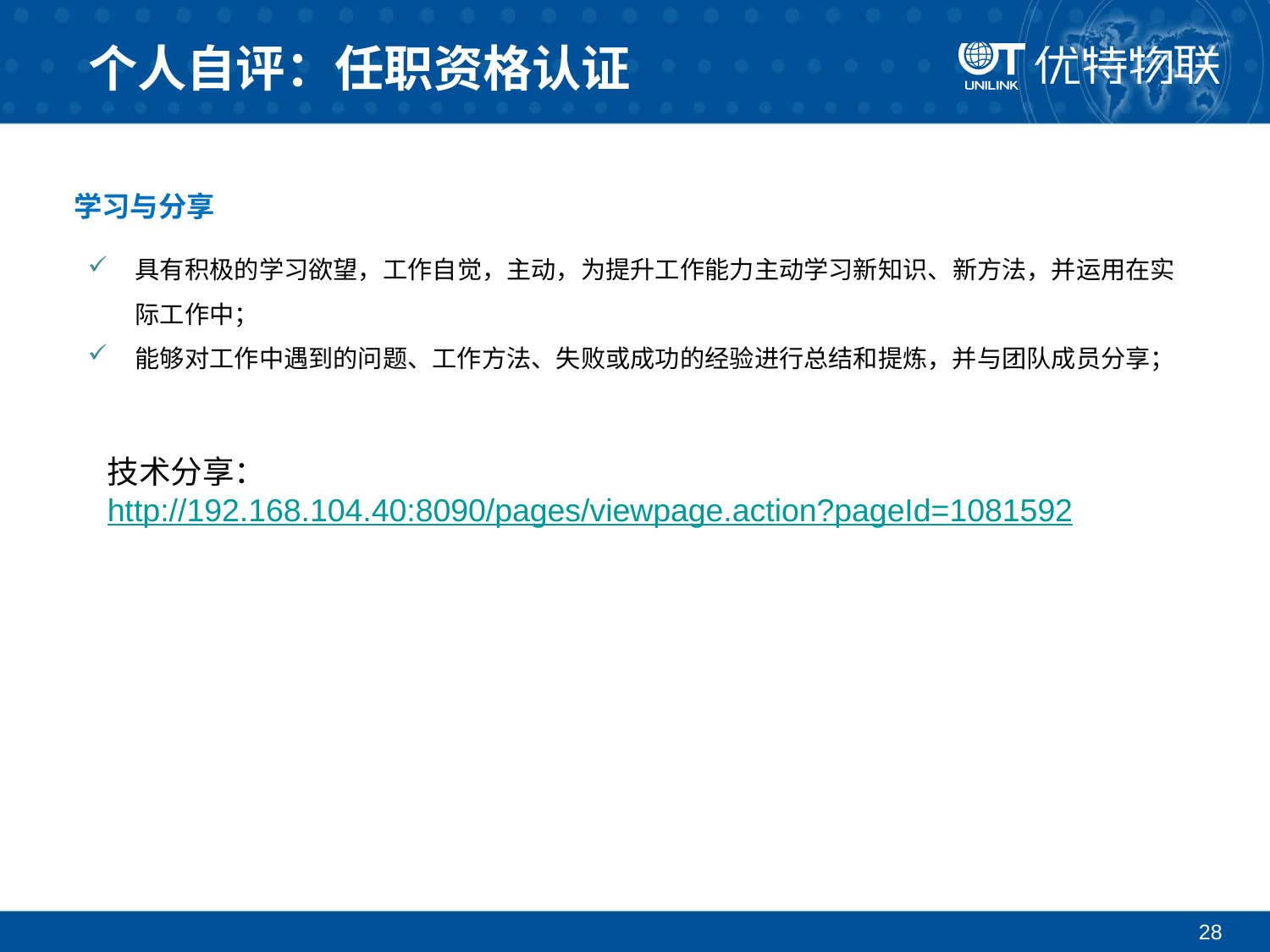

# 个人自评：任职资格认证
学习与分享
具有积极的学习欲望，工作自觉，主动，为提升工作能力主动学习新知识、新方法，并运用在实际工作中；
能够对工作中遇到的问题、工作方法、失败或成功的经验进行总结和提炼，并与团队成员分享；

技术分享：http://192.168.104.40:8090/pages/viewpage.action?pageId=1081592
28